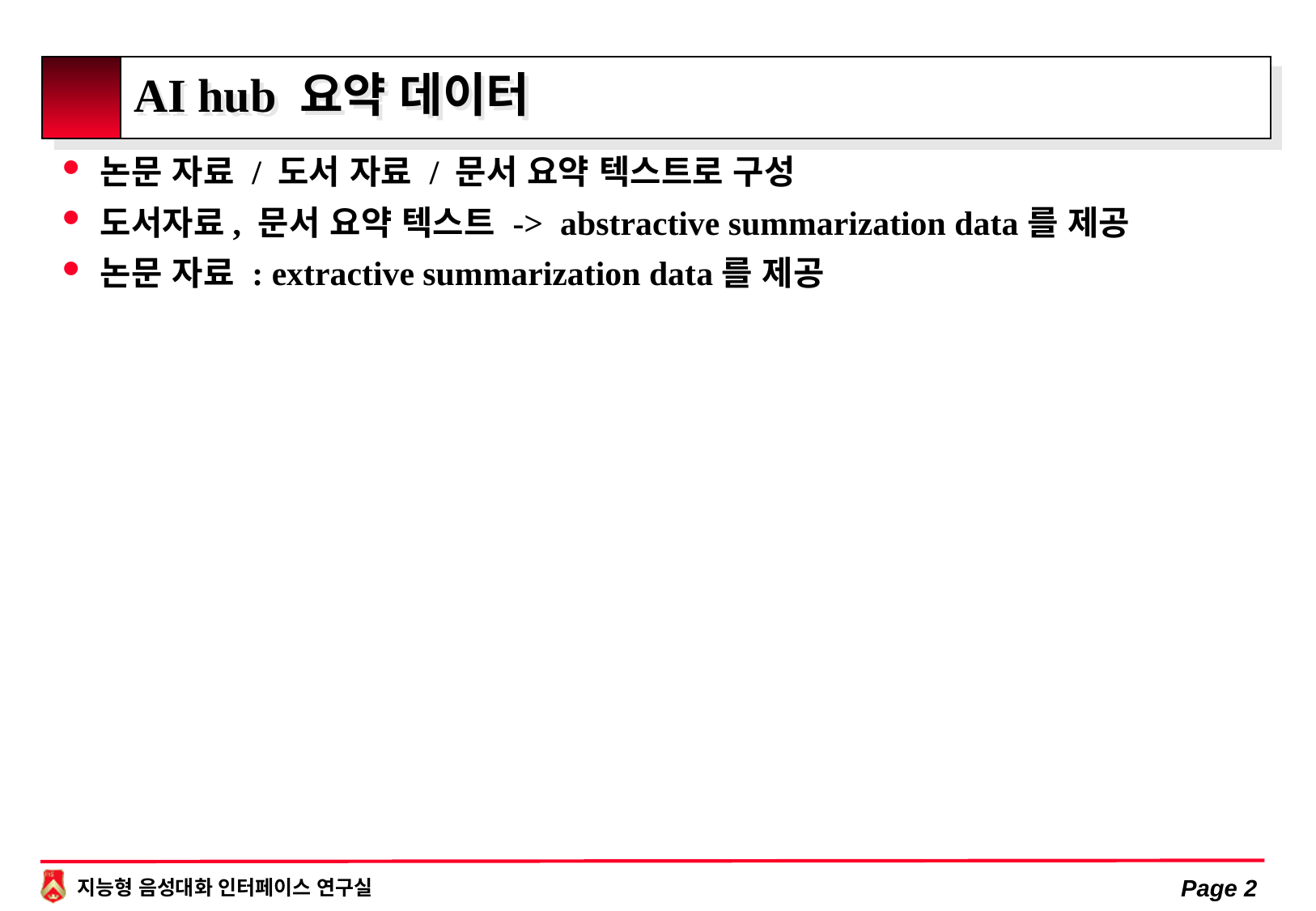

# AI hub 요약 데이터
논문 자료 / 도서 자료 / 문서 요약 텍스트로 구성
도서자료, 문서 요약 텍스트 ->  abstractive summarization data를 제공
논문 자료 : extractive summarization data를 제공
Page 2